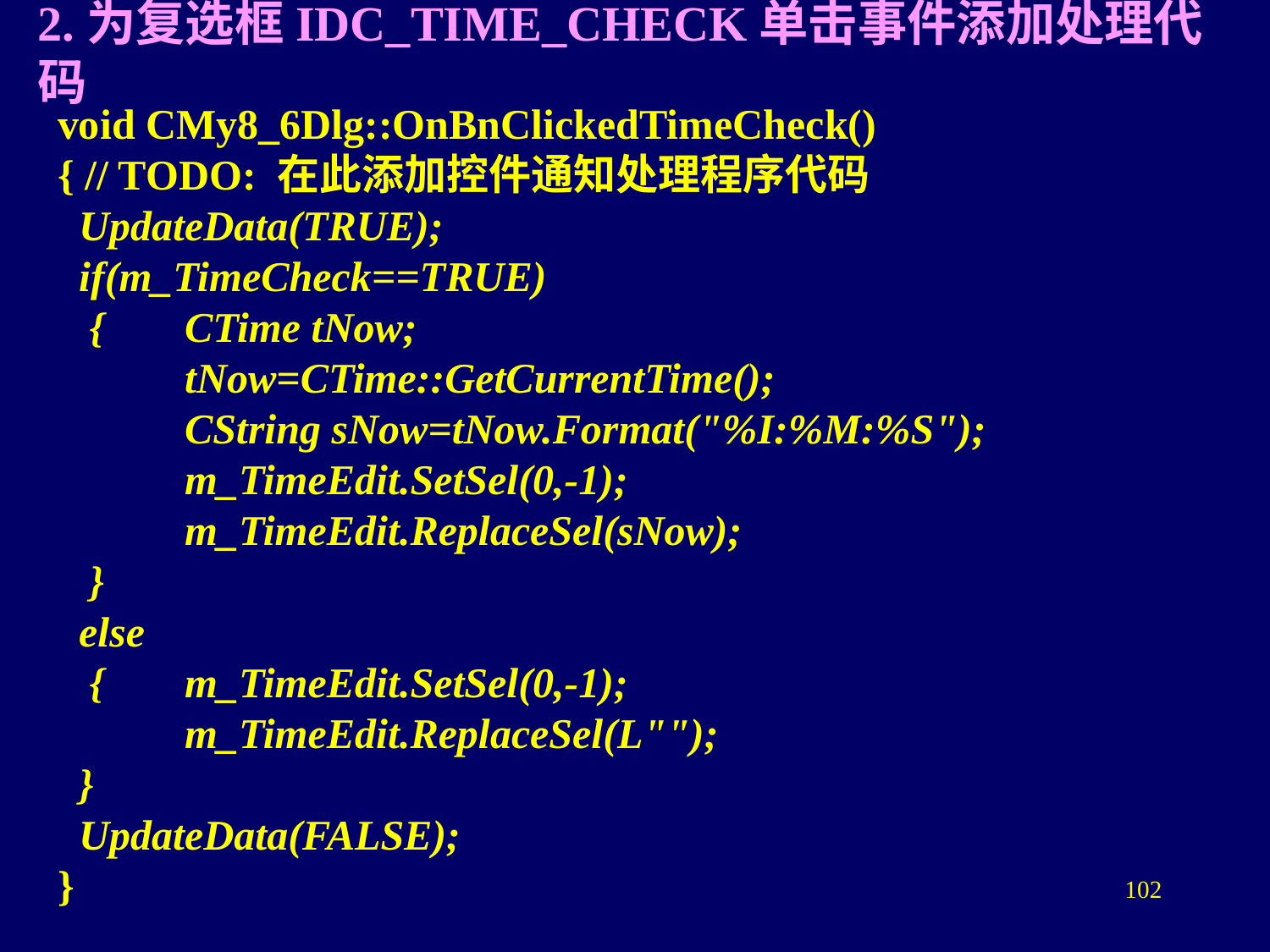

# 2.为复选框IDC_TIME_CHECK单击事件添加处理代码
void CMy8_6Dlg::OnBnClickedTimeCheck()
{ // TODO: 在此添加控件通知处理程序代码
  UpdateData(TRUE);
  if(m_TimeCheck==TRUE)
   {	CTime tNow;
	tNow=CTime::GetCurrentTime();
	CString sNow=tNow.Format("%I:%M:%S");
	m_TimeEdit.SetSel(0,-1);
	m_TimeEdit.ReplaceSel(sNow);
   }
  else
   {	m_TimeEdit.SetSel(0,-1);
	m_TimeEdit.ReplaceSel(L"");
  }
  UpdateData(FALSE);
}

102